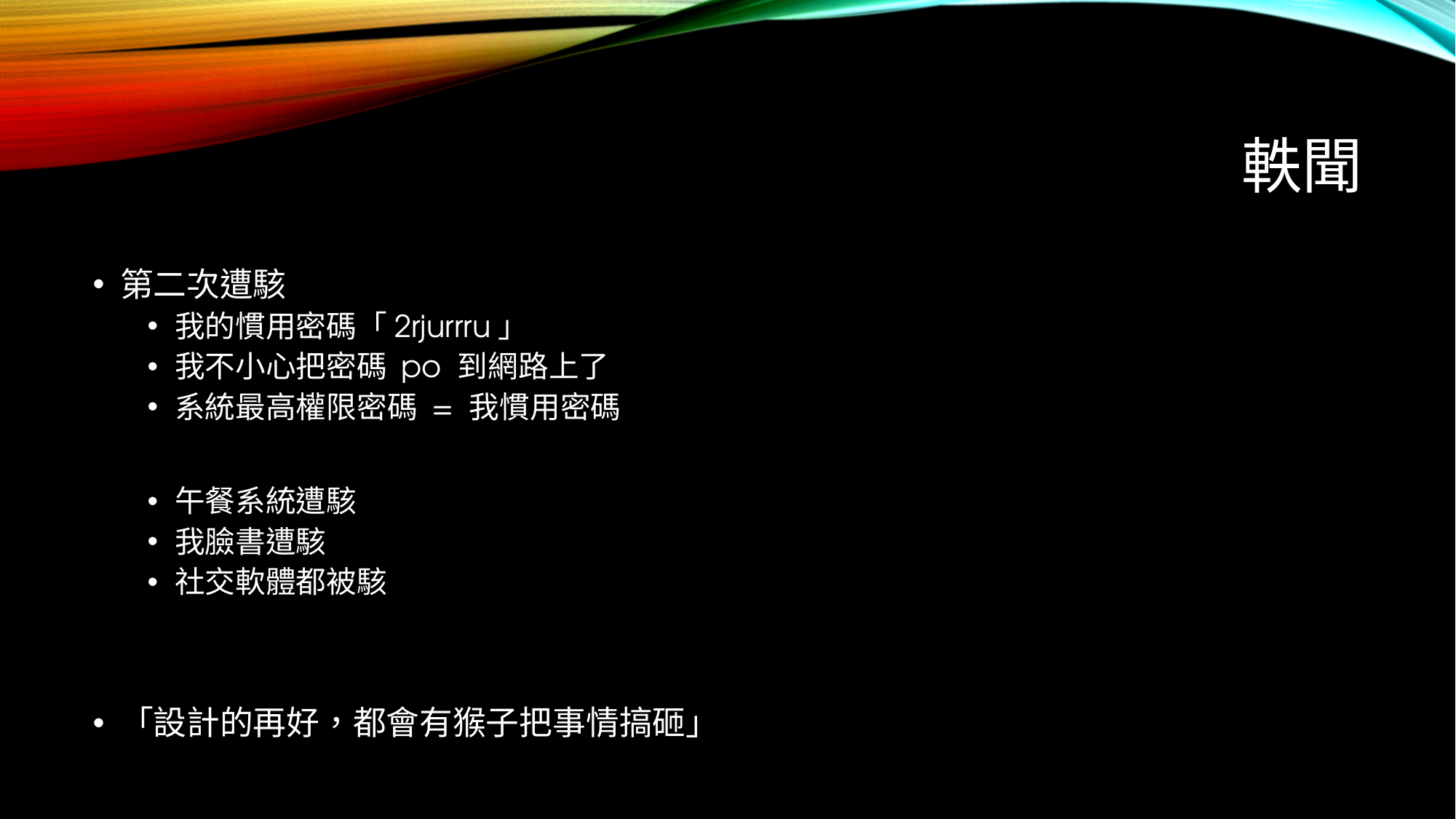

# 軼聞
第二次遭駭
我的慣用密碼「2rjurrru」
我不小心把密碼 po 到網路上了
系統最高權限密碼 = 我慣用密碼

午餐系統遭駭
我臉書遭駭
社交軟體都被駭

「設計的再好，都會有猴子把事情搞砸」